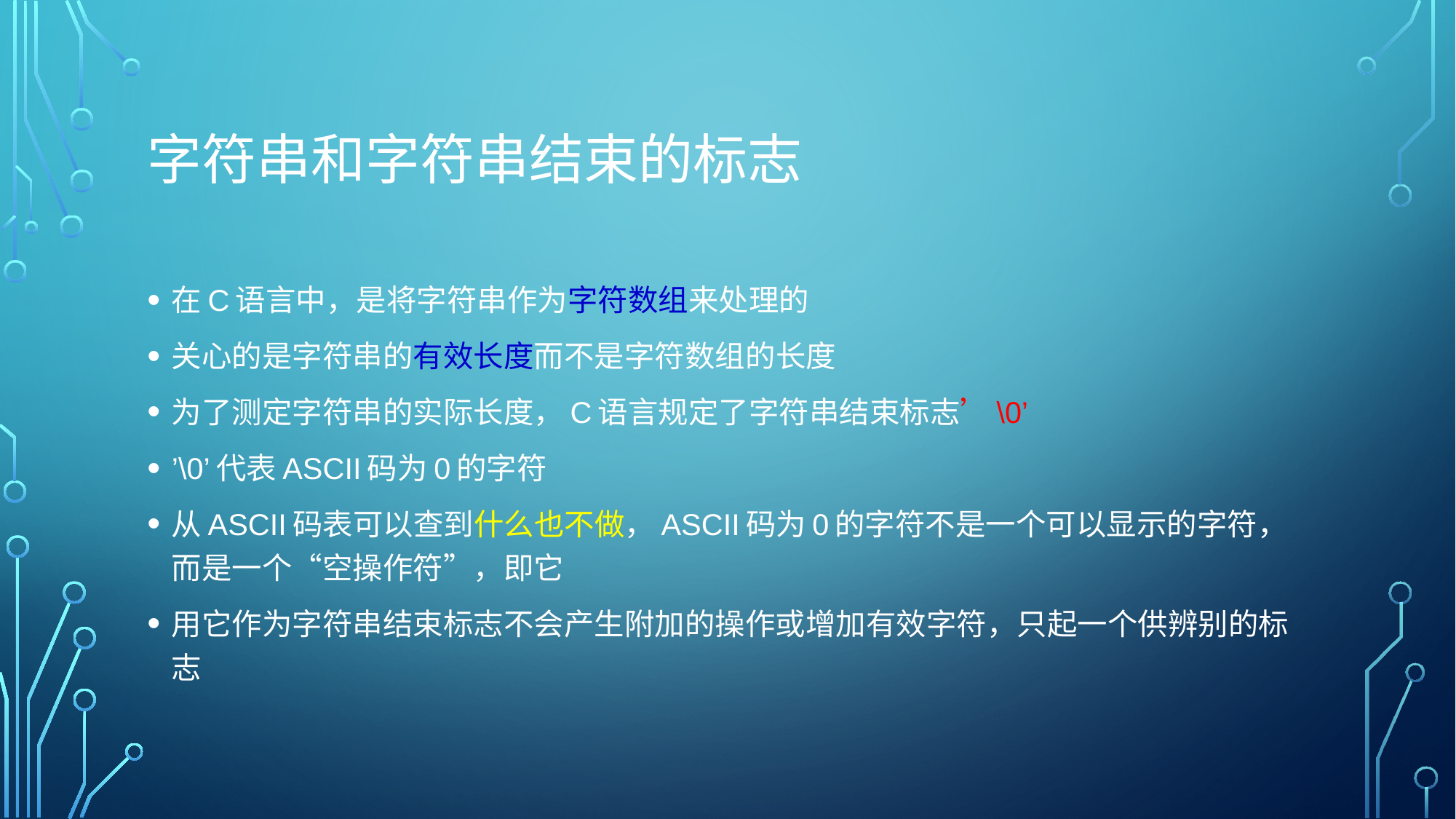

# 字符串和字符串结束的标志
在C语言中，是将字符串作为字符数组来处理的
关心的是字符串的有效长度而不是字符数组的长度
为了测定字符串的实际长度，C语言规定了字符串结束标志’\0’
’\0’代表ASCII码为0的字符
从ASCII码表可以查到什么也不做，ASCII码为0的字符不是一个可以显示的字符，而是一个“空操作符”，即它
用它作为字符串结束标志不会产生附加的操作或增加有效字符，只起一个供辨别的标志